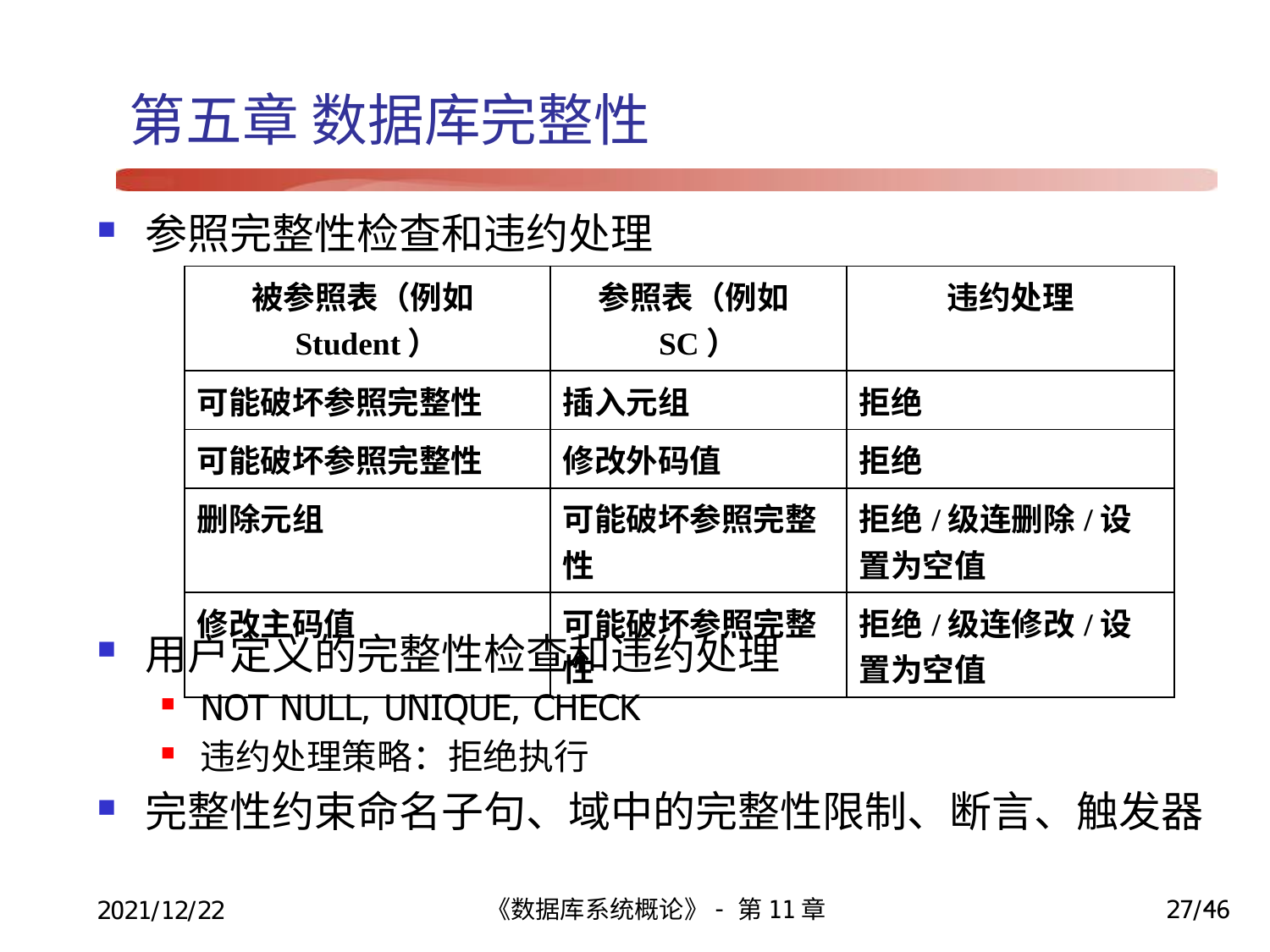

# 第五章 数据库完整性
参照完整性检查和违约处理

| 被参照表（例如Student） | 参照表（例如SC） | 违约处理 |
| --- | --- | --- |
| 可能破坏参照完整性 | 插入元组 | 拒绝 |
| 可能破坏参照完整性 | 修改外码值 | 拒绝 |
| 删除元组 | 可能破坏参照完整性 | 拒绝/级连删除/设置为空值 |
| 修改主码值 | 可能破坏参照完整性 | 拒绝/级连修改/设置为空值 |
用户定义的完整性检查和违约处理
NOT NULL, UNIQUE, CHECK
违约处理策略：拒绝执行
完整性约束命名子句、域中的完整性限制、断言、触发器

《数据库系统概论》- 第11章
27/46
2021/12/22